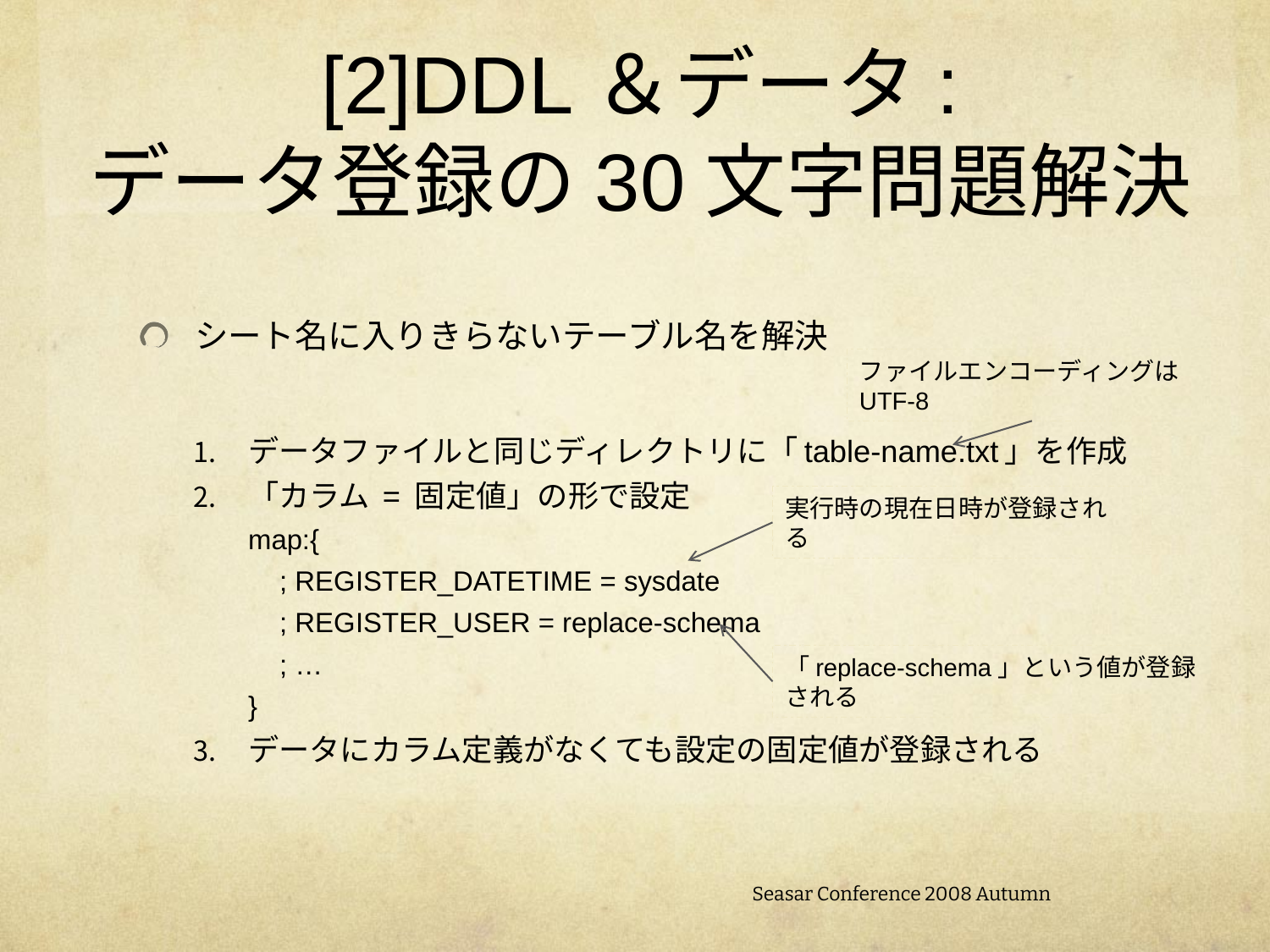

# [2]DDL＆データ: データ登録の30文字問題解決

シート名に入りきらないテーブル名を解決

データファイルと同じディレクトリに「table-name.txt」を作成
「カラム = 固定値」の形で設定
map:{
    ; REGISTER_DATETIME = sysdate
    ; REGISTER_USER = replace-schema
    ; …
}
データにカラム定義がなくても設定の固定値が登録される

ファイルエンコーディングはUTF-8
実行時の現在日時が登録される
「replace-schema」という値が登録される
Seasar Conference 2008 Autumn